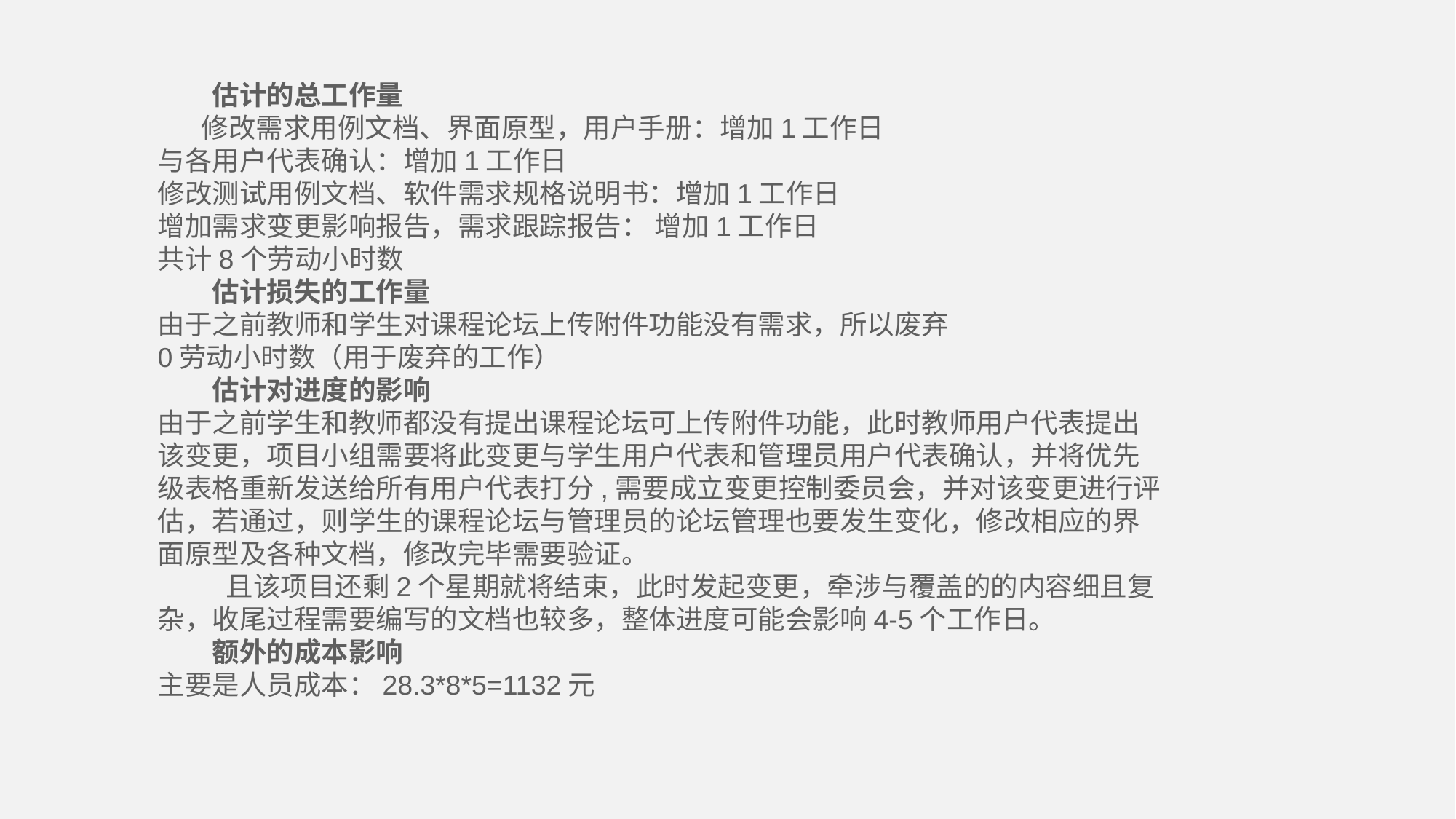

估计的总工作量
      修改需求用例文档、界面原型，用户手册：增加1工作日
与各用户代表确认：增加1工作日
修改测试用例文档、软件需求规格说明书：增加1工作日
增加需求变更影响报告，需求跟踪报告： 增加1工作日
共计8个劳动小时数
估计损失的工作量
由于之前教师和学生对课程论坛上传附件功能没有需求，所以废弃
0劳动小时数（用于废弃的工作）
估计对进度的影响
由于之前学生和教师都没有提出课程论坛可上传附件功能，此时教师用户代表提出该变更，项目小组需要将此变更与学生用户代表和管理员用户代表确认，并将优先级表格重新发送给所有用户代表打分,需要成立变更控制委员会，并对该变更进行评估，若通过，则学生的课程论坛与管理员的论坛管理也要发生变化，修改相应的界面原型及各种文档，修改完毕需要验证。
          且该项目还剩2个星期就将结束，此时发起变更，牵涉与覆盖的的内容细且复杂，收尾过程需要编写的文档也较多，整体进度可能会影响4-5个工作日。
额外的成本影响
主要是人员成本：28.3*8*5=1132元